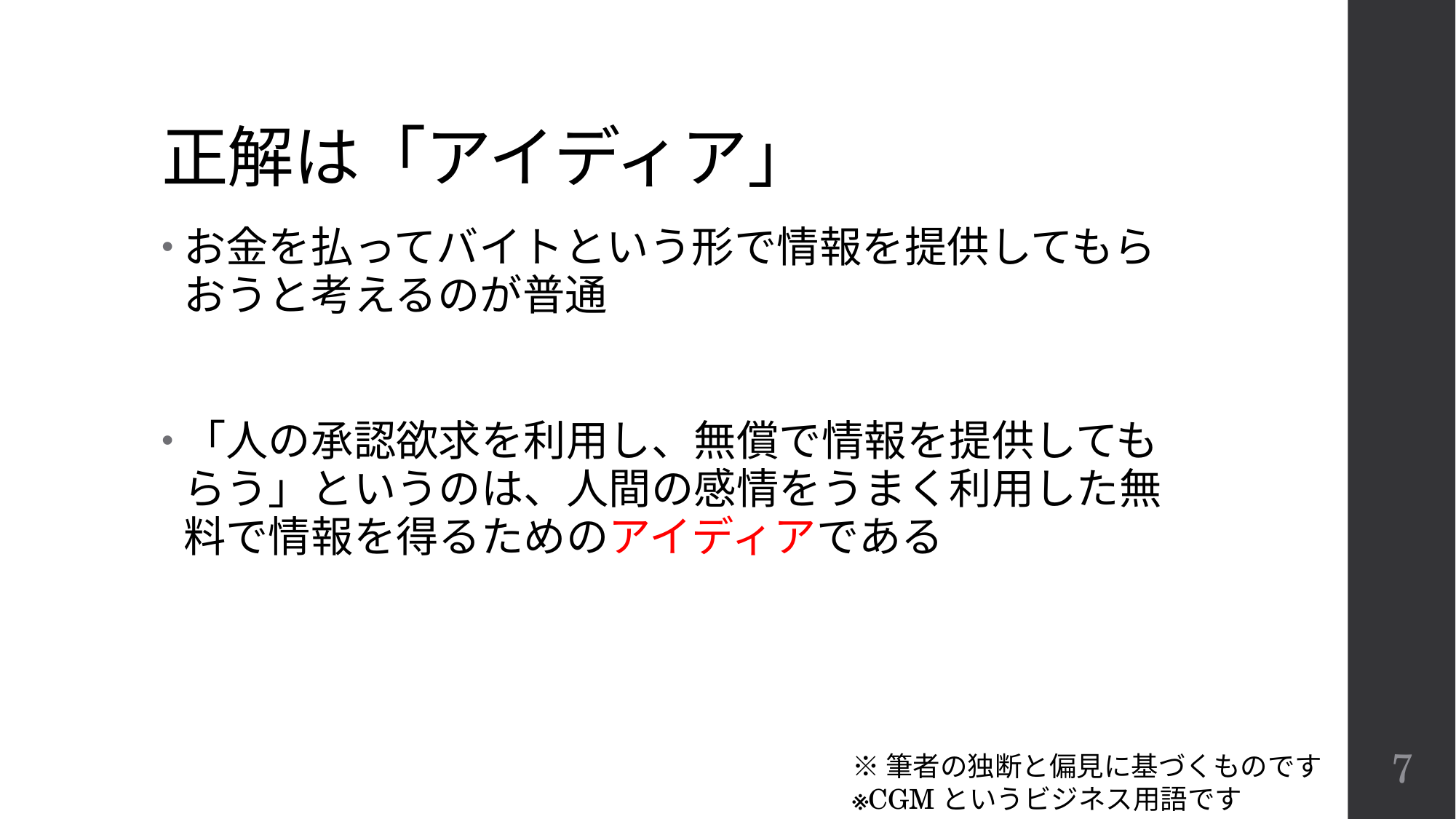

# 正解は「アイディア」
お金を払ってバイトという形で情報を提供してもらおうと考えるのが普通

「人の承認欲求を利用し、無償で情報を提供してもらう」というのは、人間の感情をうまく利用した無料で情報を得るためのアイディアである
7
※筆者の独断と偏見に基づくものです
※CGMというビジネス用語です